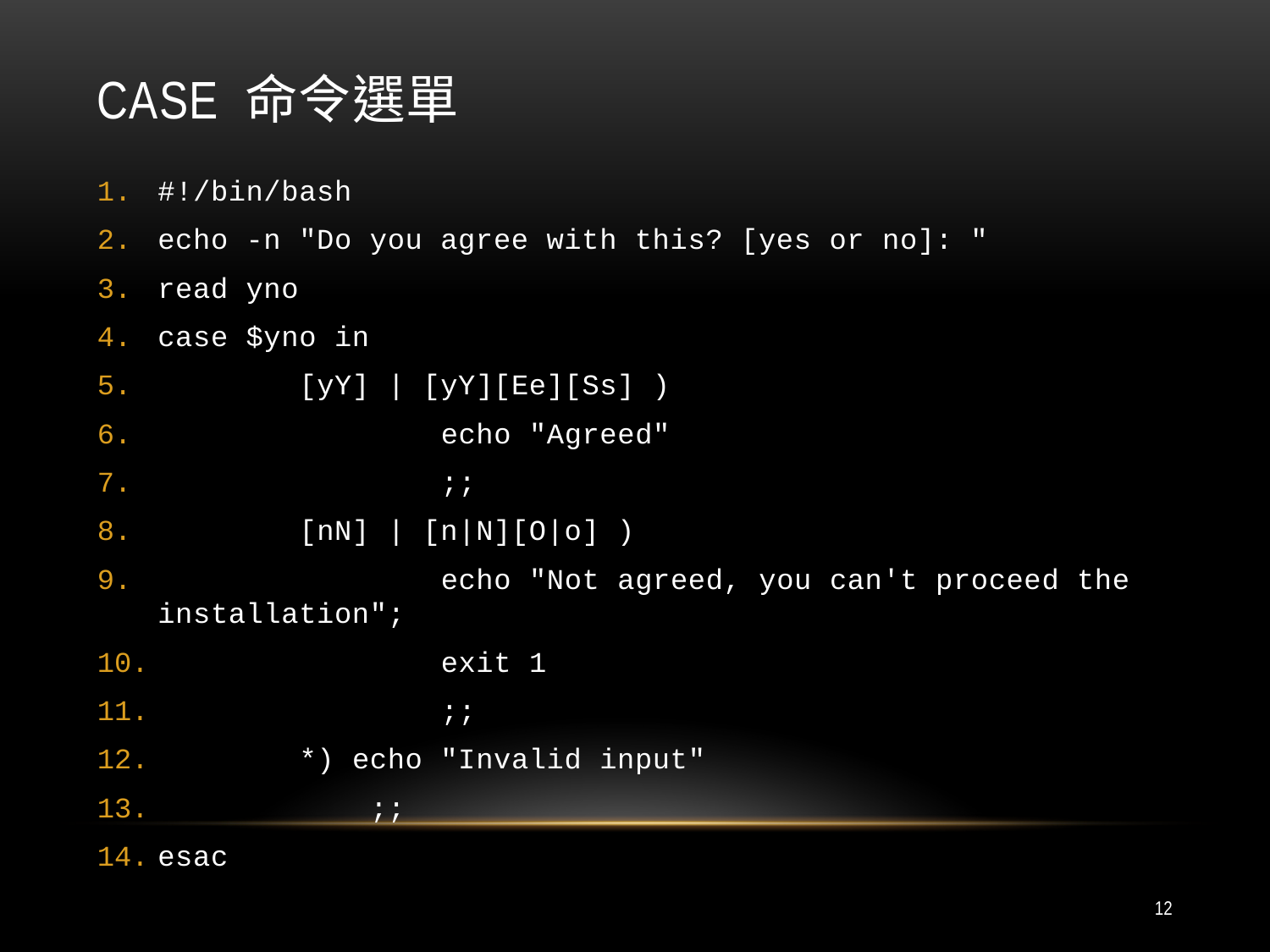

# case 命令選單
#!/bin/bash
echo -n "Do you agree with this? [yes or no]: "
read yno
case $yno in
        [yY] | [yY][Ee][Ss] )
                echo "Agreed"
                ;;
        [nN] | [n|N][O|o] )
                echo "Not agreed, you can't proceed the installation";
                exit 1
                ;;
        *) echo "Invalid input"
            ;;
esac
12